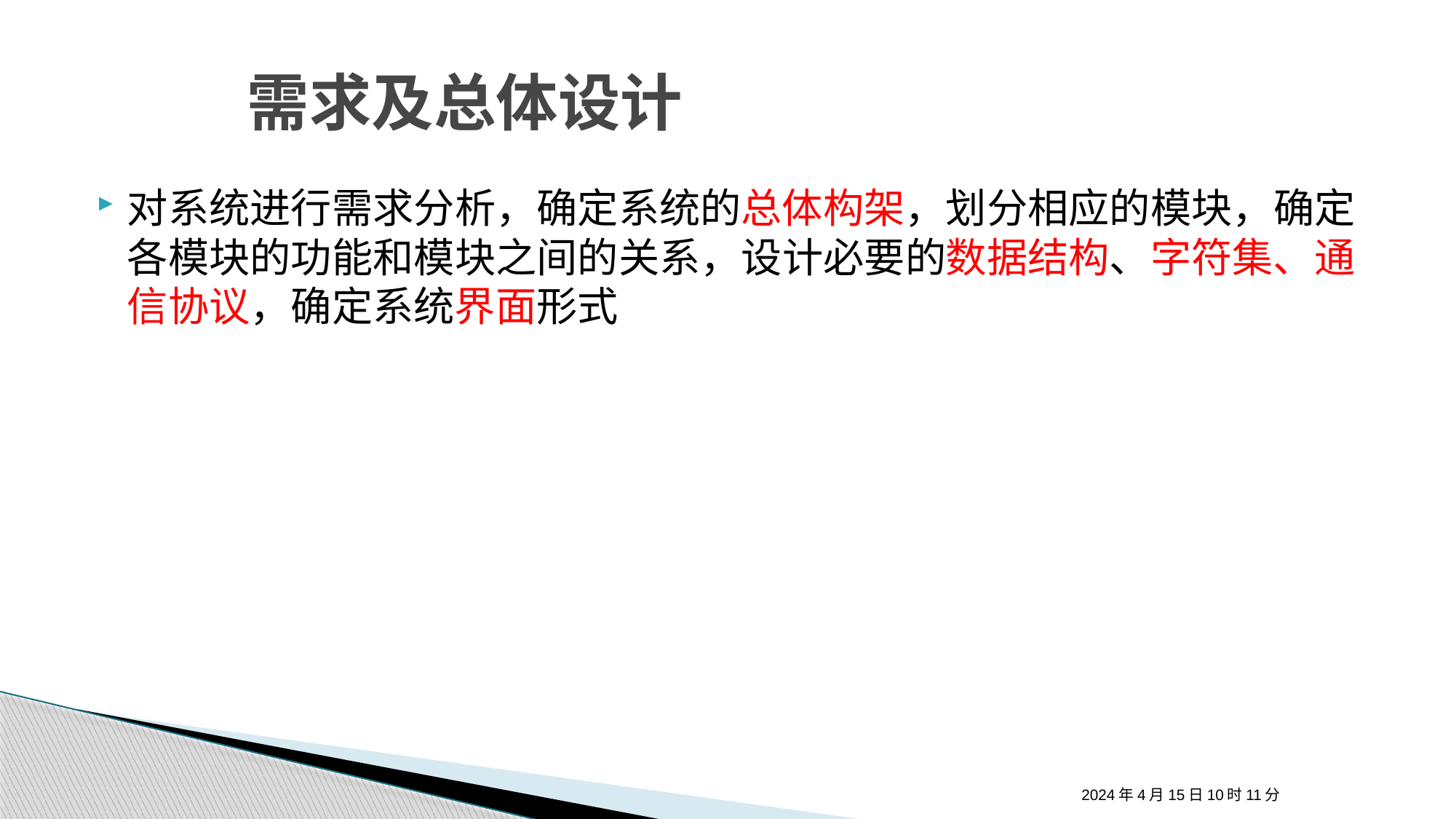

# 需求及总体设计
对系统进行需求分析，确定系统的总体构架，划分相应的模块，确定各模块的功能和模块之间的关系，设计必要的数据结构、字符集、通信协议，确定系统界面形式

2024年4月15日10时11分